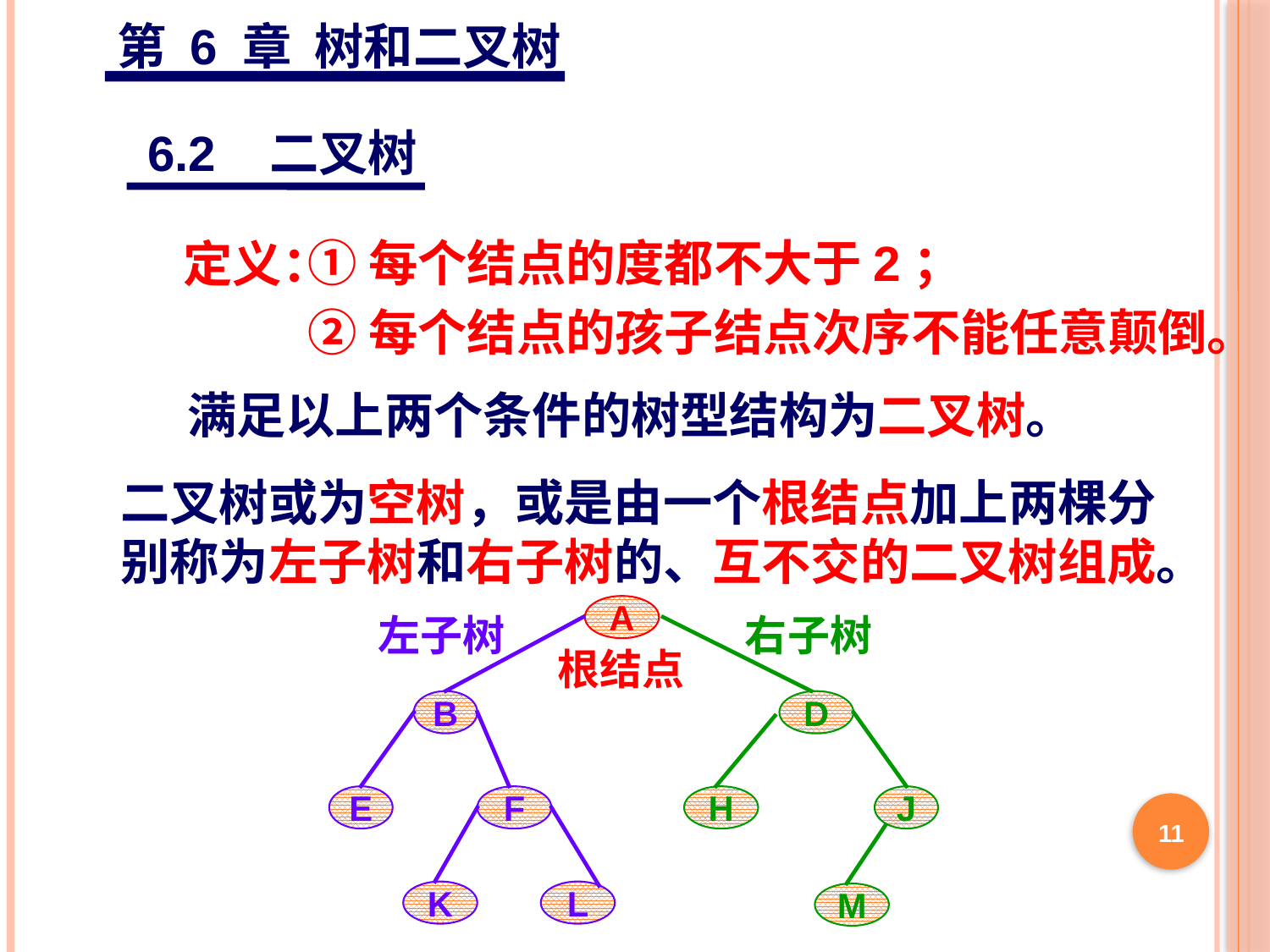

第 6 章  树和二叉树

6.2   二叉树

①每个结点的度都不大于2；
定义：
②每个结点的孩子结点次序不能任意颠倒。
满足以上两个条件的树型结构为二叉树。
二叉树或为空树，或是由一个根结点加上两棵分
别称为左子树和右子树的、互不交的二叉树组成。
A
左子树
右子树

B

E
F

K
L

D

H
J

M
根结点
11